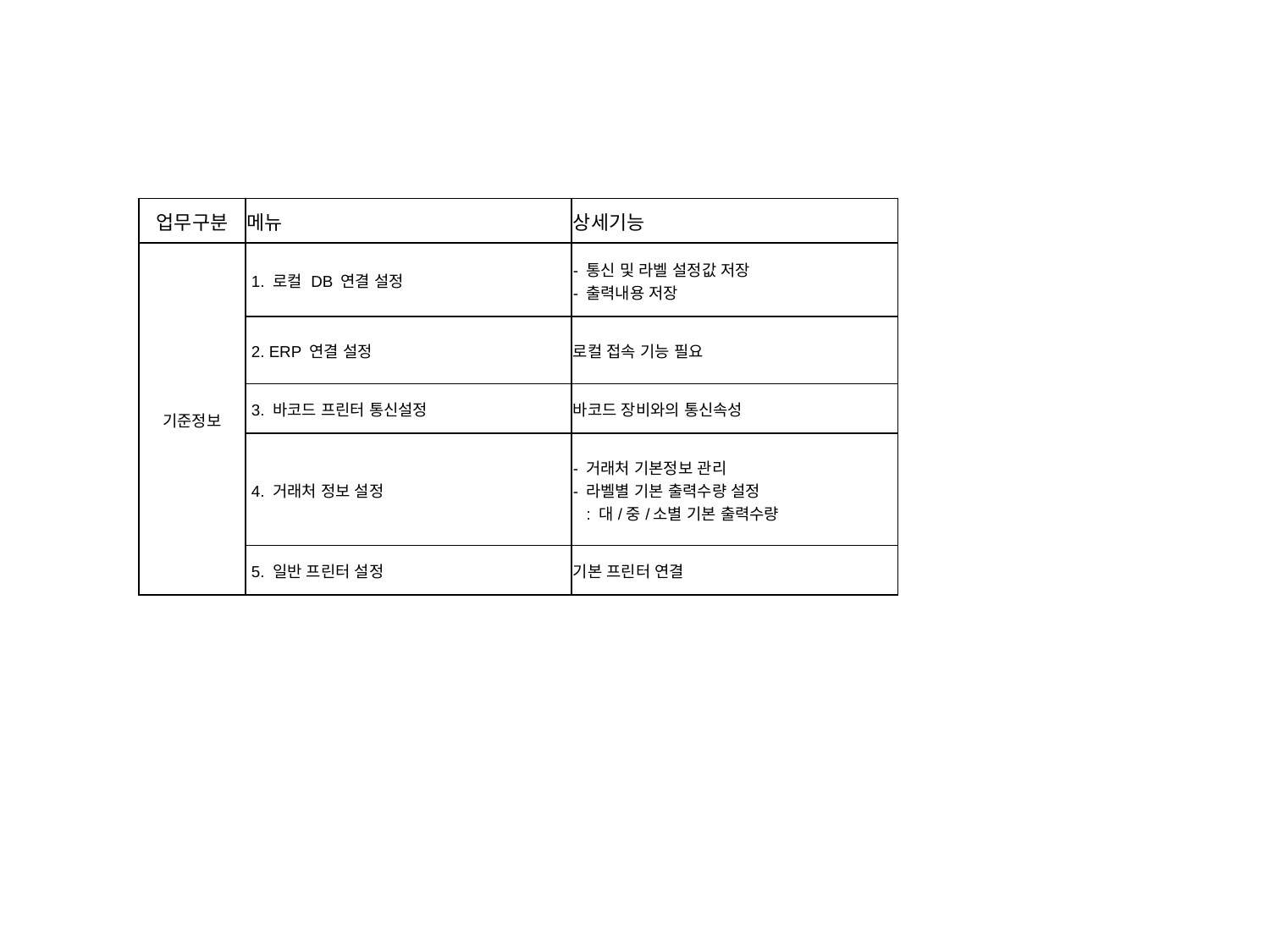

| 업무구분 | 메뉴 | 상세기능 |
| --- | --- | --- |
| 기준정보 | 1. 로컬 DB 연결 설정 | - 통신 및 라벨 설정값 저장 - 출력내용 저장 |
|  | 2. ERP 연결 설정 | 로컬 접속 기능 필요 |
|  | 3. 바코드 프린터 통신설정 | 바코드 장비와의 통신속성 |
|  | 4. 거래처 정보 설정 | - 거래처 기본정보 관리 - 라벨별 기본 출력수량 설정 : 대/중/소별 기본 출력수량 |
|  | 5. 일반 프린터 설정 | 기본 프린터 연결 |